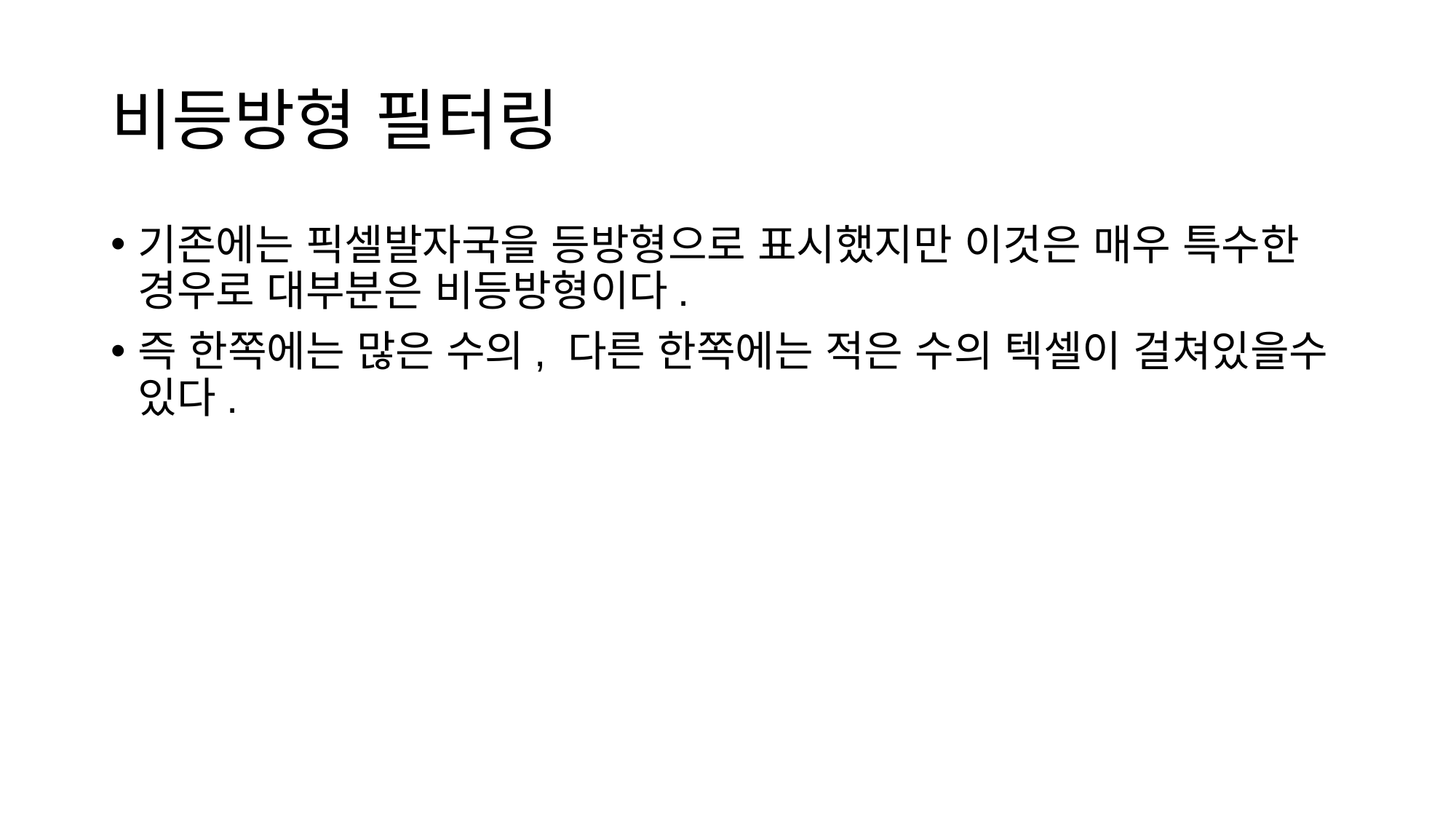

# 비등방형 필터링
기존에는 픽셀발자국을 등방형으로 표시했지만 이것은 매우 특수한 경우로 대부분은 비등방형이다.
즉 한쪽에는 많은 수의, 다른 한쪽에는 적은 수의 텍셀이 걸쳐있을수 있다.